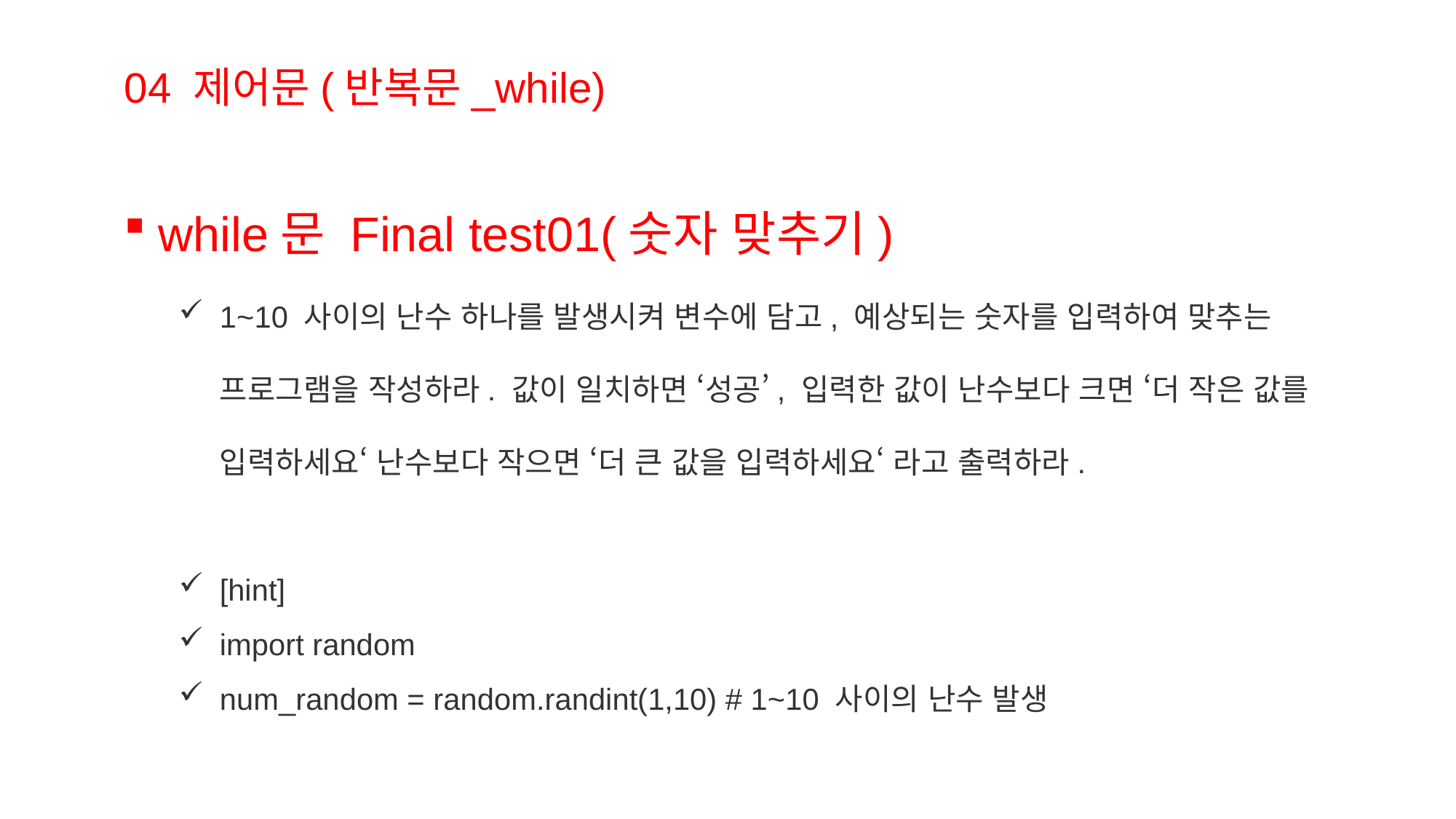

04 제어문(반복문_while)
while문 Final test01(숫자 맞추기)
1~10 사이의 난수 하나를 발생시켜 변수에 담고, 예상되는 숫자를 입력하여 맞추는 프로그램을 작성하라. 값이 일치하면 ‘성공’, 입력한 값이 난수보다 크면 ‘더 작은 값를 입력하세요‘ 난수보다 작으면 ‘더 큰 값을 입력하세요‘ 라고 출력하라.

[hint]
import random
num_random = random.randint(1,10) # 1~10 사이의 난수 발생